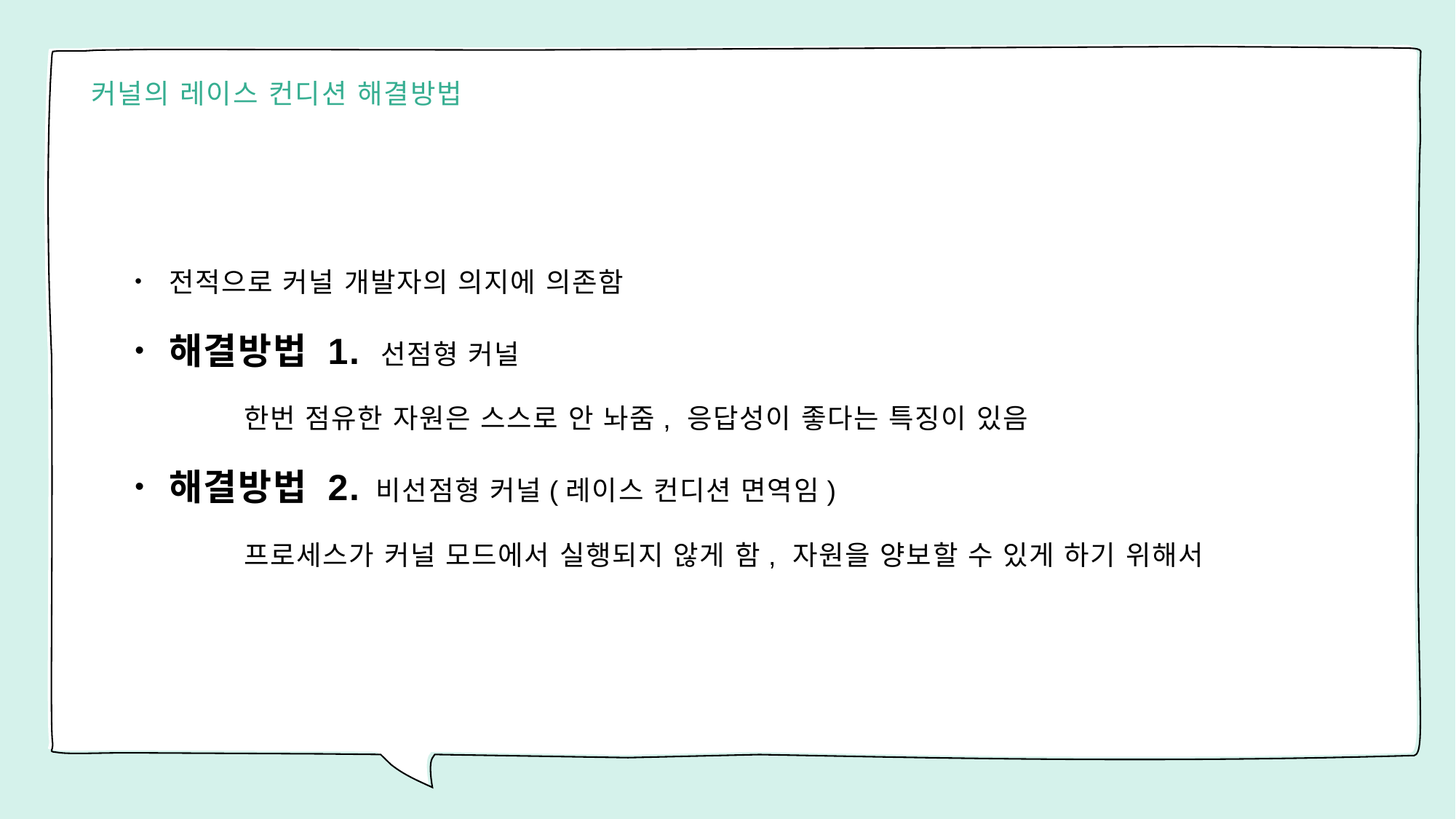

# 커널의 레이스 컨디션 해결방법
전적으로 커널 개발자의 의지에 의존함
해결방법 1. 선점형 커널
	한번 점유한 자원은 스스로 안 놔줌, 응답성이 좋다는 특징이 있음
해결방법 2. 비선점형 커널(레이스 컨디션 면역임)
	프로세스가 커널 모드에서 실행되지 않게 함, 자원을 양보할 수 있게 하기 위해서